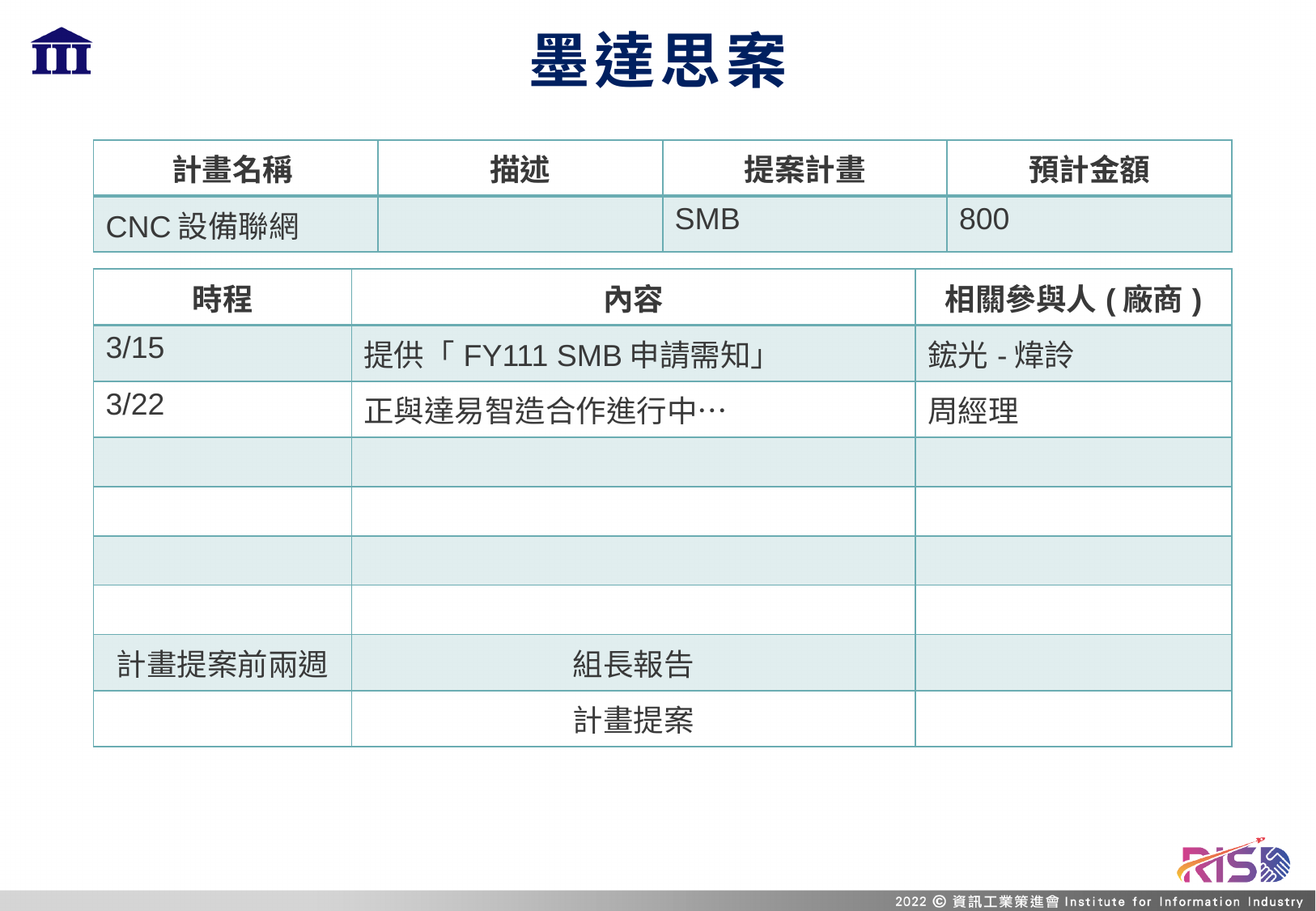

# 墨達思案
| 計畫名稱 | 描述 | 提案計畫 | 預計金額 |
| --- | --- | --- | --- |
| CNC設備聯網 |  | SMB | 800 |
| 時程 | 內容 | 相關參與人(廠商) |
| --- | --- | --- |
| 3/15 | 提供「FY111 SMB申請需知」 | 鋐光-煒詅 |
| 3/22 | 正與達易智造合作進行中… | 周經理 |
|  |  |  |
|  |  |  |
|  |  |  |
|  |  |  |
| 計畫提案前兩週 | 組長報告 |  |
|  | 計畫提案 |  |